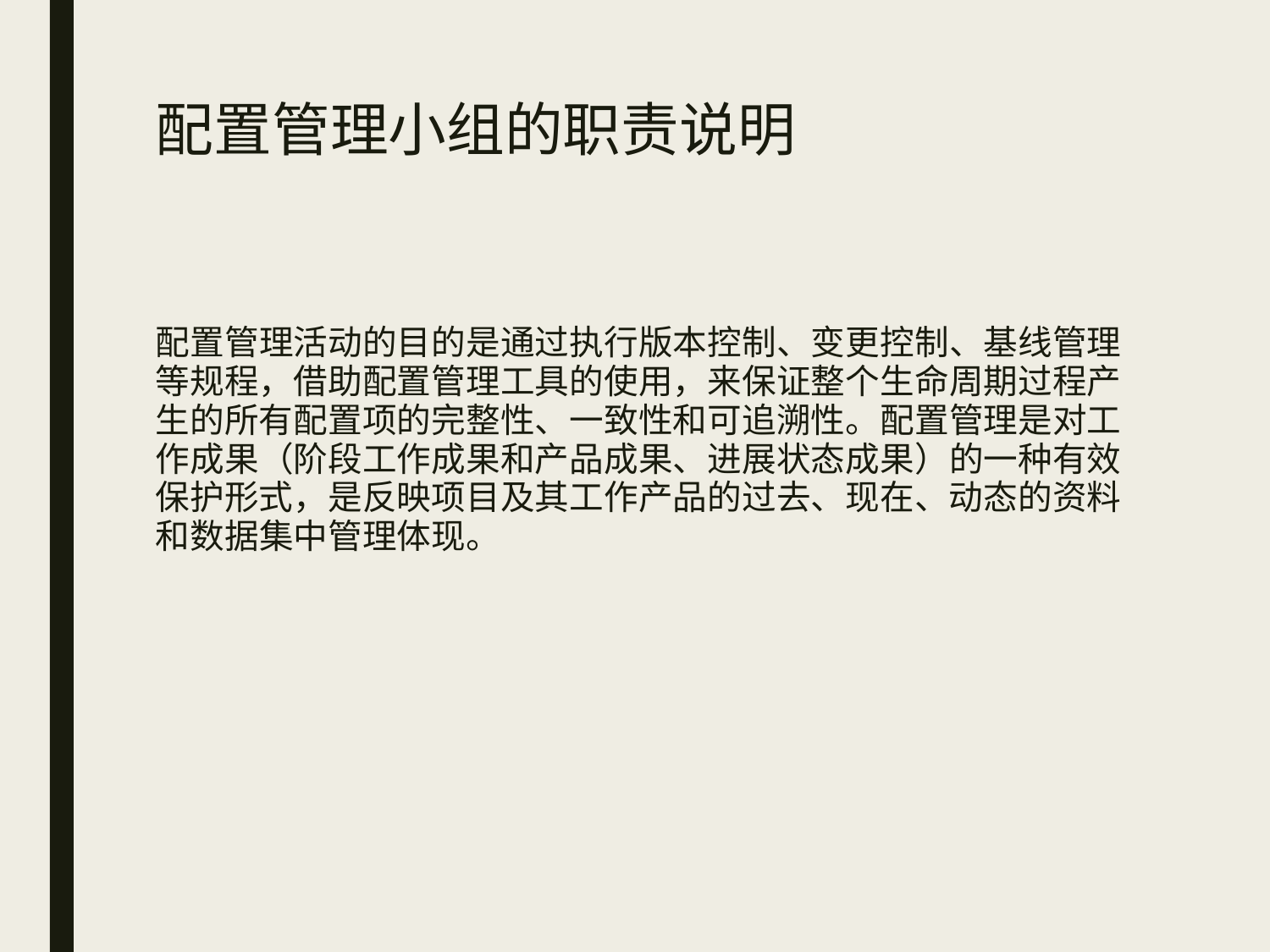

# 配置管理小组的职责说明
配置管理活动的目的是通过执行版本控制、变更控制、基线管理等规程，借助配置管理工具的使用，来保证整个生命周期过程产生的所有配置项的完整性、一致性和可追溯性。配置管理是对工作成果（阶段工作成果和产品成果、进展状态成果）的一种有效保护形式，是反映项目及其工作产品的过去、现在、动态的资料和数据集中管理体现。